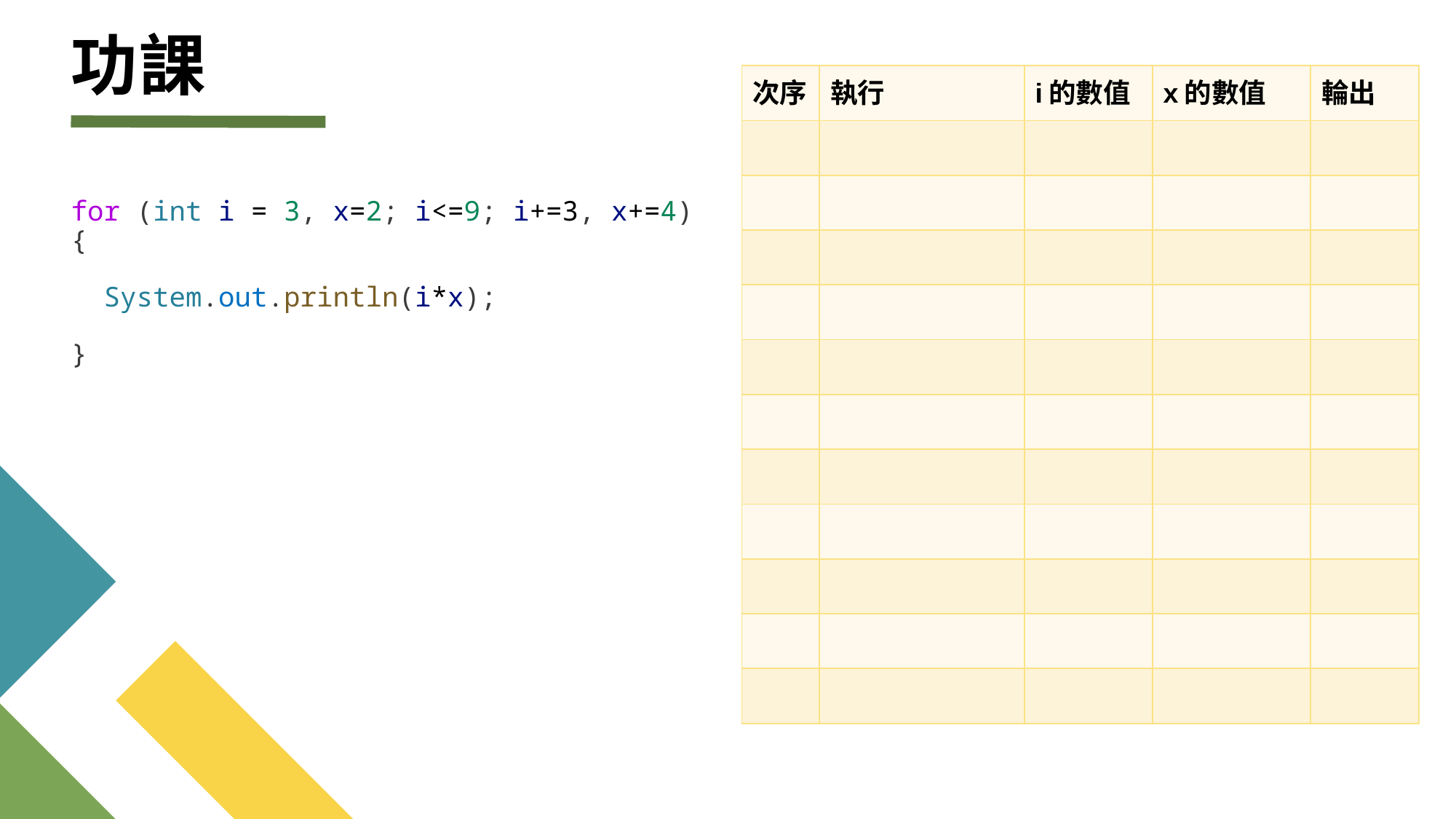

# 功課
| 次序 | 執行 | i的數值 | x的數值 | 輪出 |
| --- | --- | --- | --- | --- |
|  |  |  |  |  |
|  |  |  |  |  |
|  |  |  |  |  |
|  |  |  |  |  |
|  |  |  |  |  |
|  |  |  |  |  |
|  |  |  |  |  |
|  |  |  |  |  |
|  |  |  |  |  |
|  |  |  |  |  |
|  |  |  |  |  |
for (int i = 3, x=2; i<=9; i+=3, x+=4) {
  System.out.println(i*x);
}